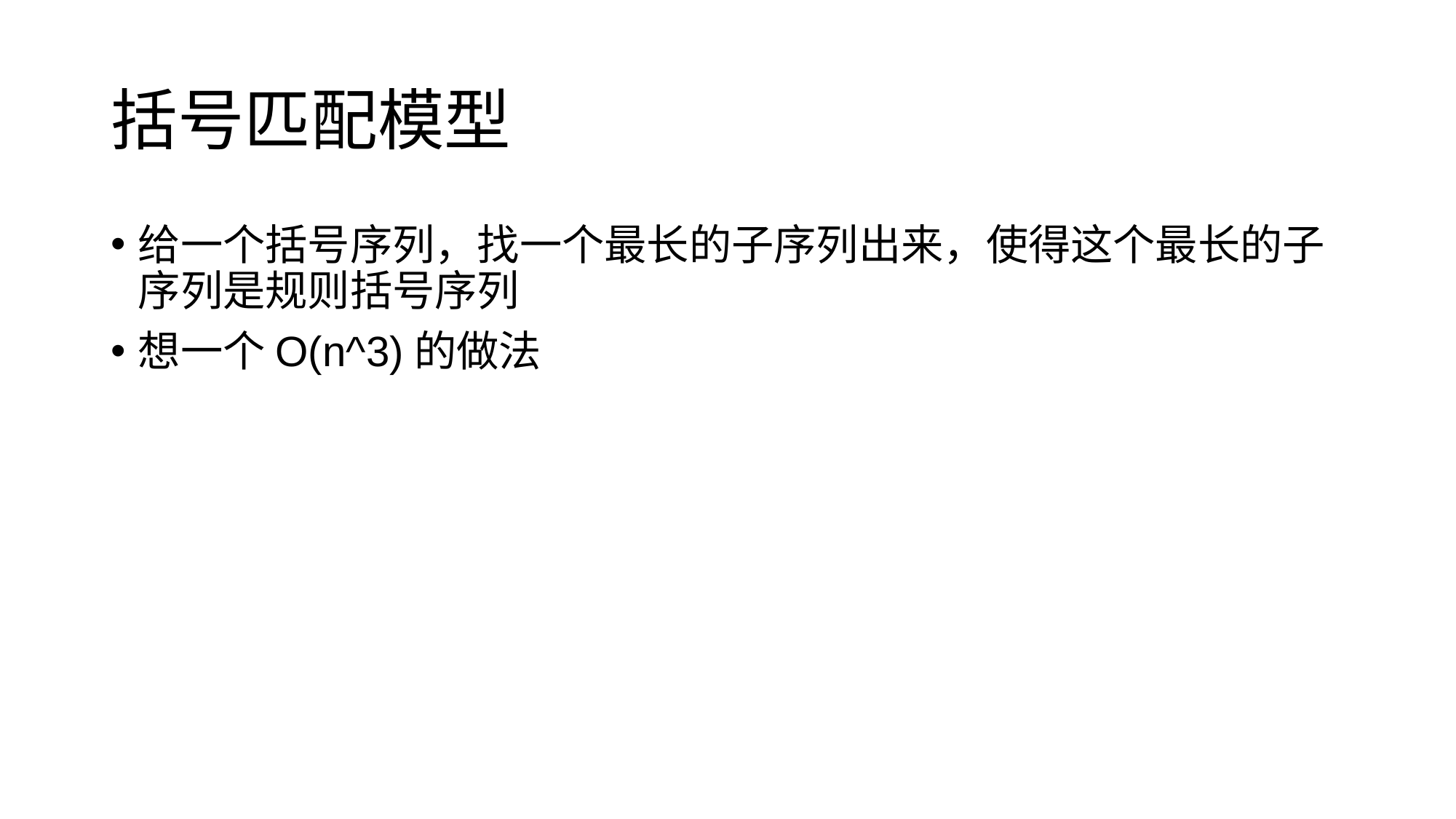

# 括号匹配模型
给一个括号序列，找一个最长的子序列出来，使得这个最长的子序列是规则括号序列
想一个O(n^3)的做法